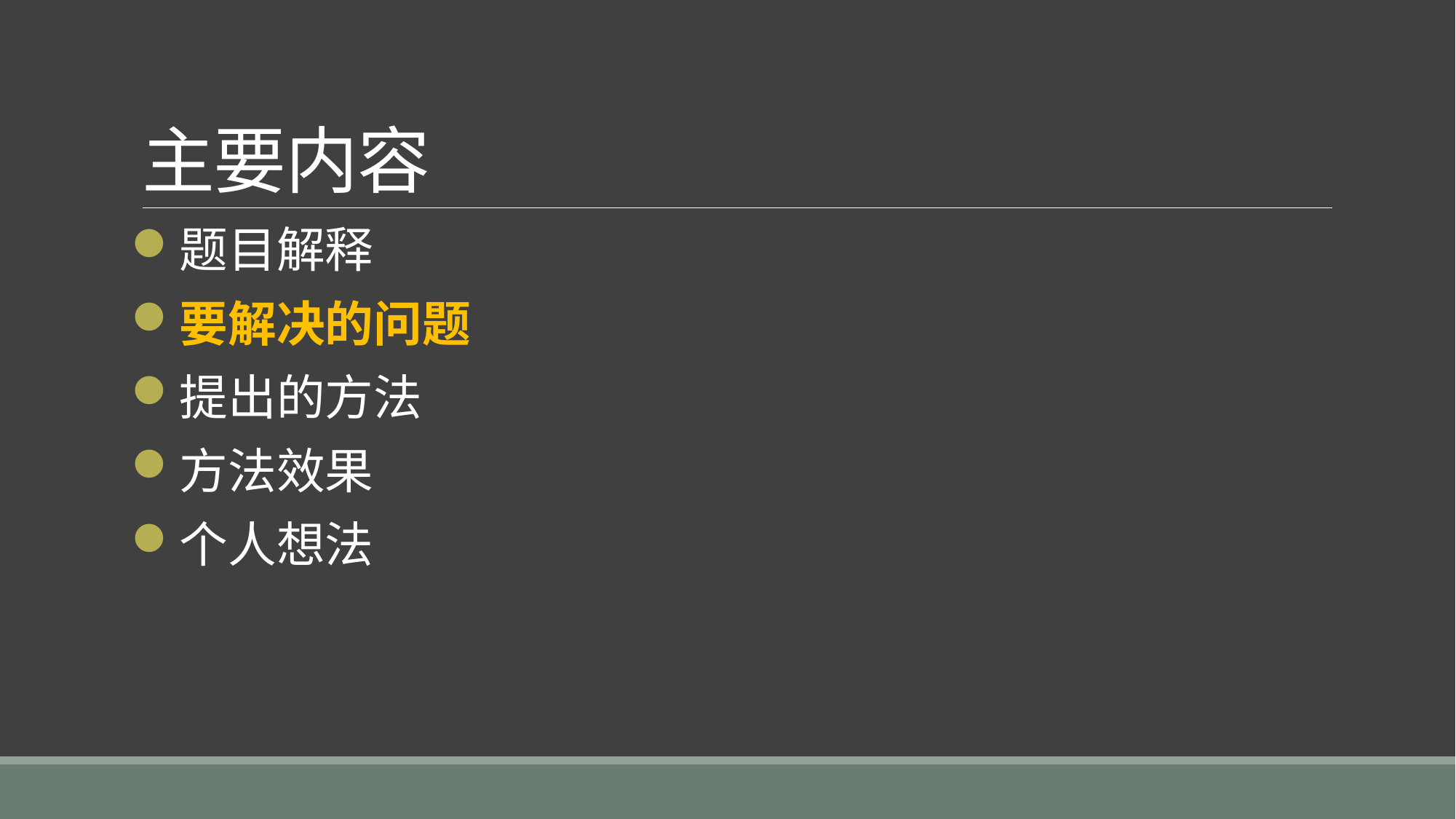

# 主要内容
题目解释
要解决的问题
提出的方法
方法效果
个人想法